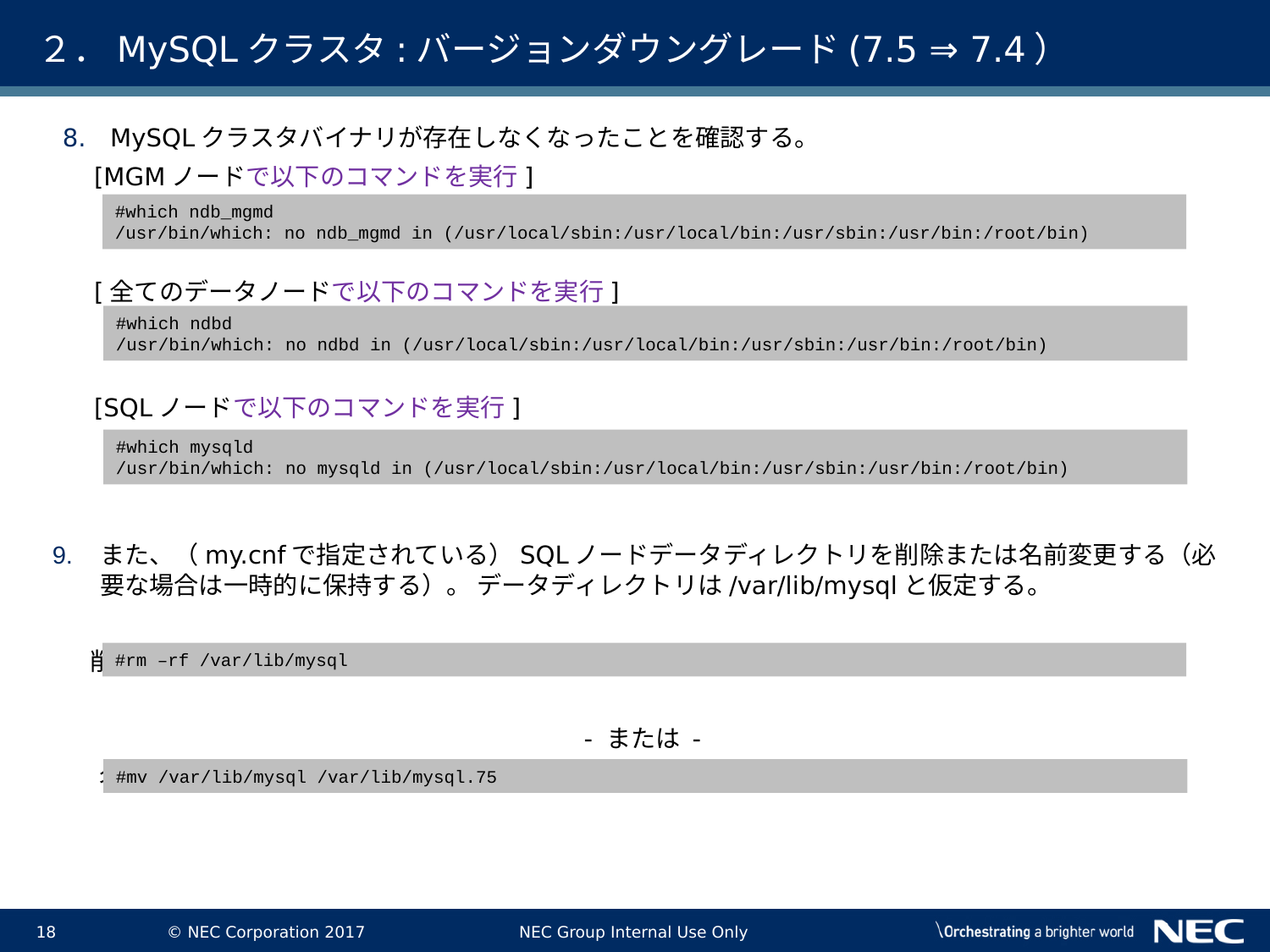

# ２．MySQLクラスタ:バージョンダウングレード(7.5 ⇒ 7.4）
MySQLクラスタバイナリが存在しなくなったことを確認する。
    [MGMノードで以下のコマンドを実行]

    [全てのデータノードで以下のコマンドを実行]

    [SQLノードで以下のコマンドを実行]

また、（my.cnfで指定されている）SQLノードデータディレクトリを削除または名前変更する（必要な場合は一時的に保持する）。 データディレクトリは/var/lib/mysqlと仮定する。

    削除:

- または -
 　  名前変更:

#which ndb_mgmd
/usr/bin/which: no ndb_mgmd in (/usr/local/sbin:/usr/local/bin:/usr/sbin:/usr/bin:/root/bin)
#which ndbd
/usr/bin/which: no ndbd in (/usr/local/sbin:/usr/local/bin:/usr/sbin:/usr/bin:/root/bin)
#which mysqld
/usr/bin/which: no mysqld in (/usr/local/sbin:/usr/local/bin:/usr/sbin:/usr/bin:/root/bin)
#rm –rf /var/lib/mysql
#mv /var/lib/mysql /var/lib/mysql.75